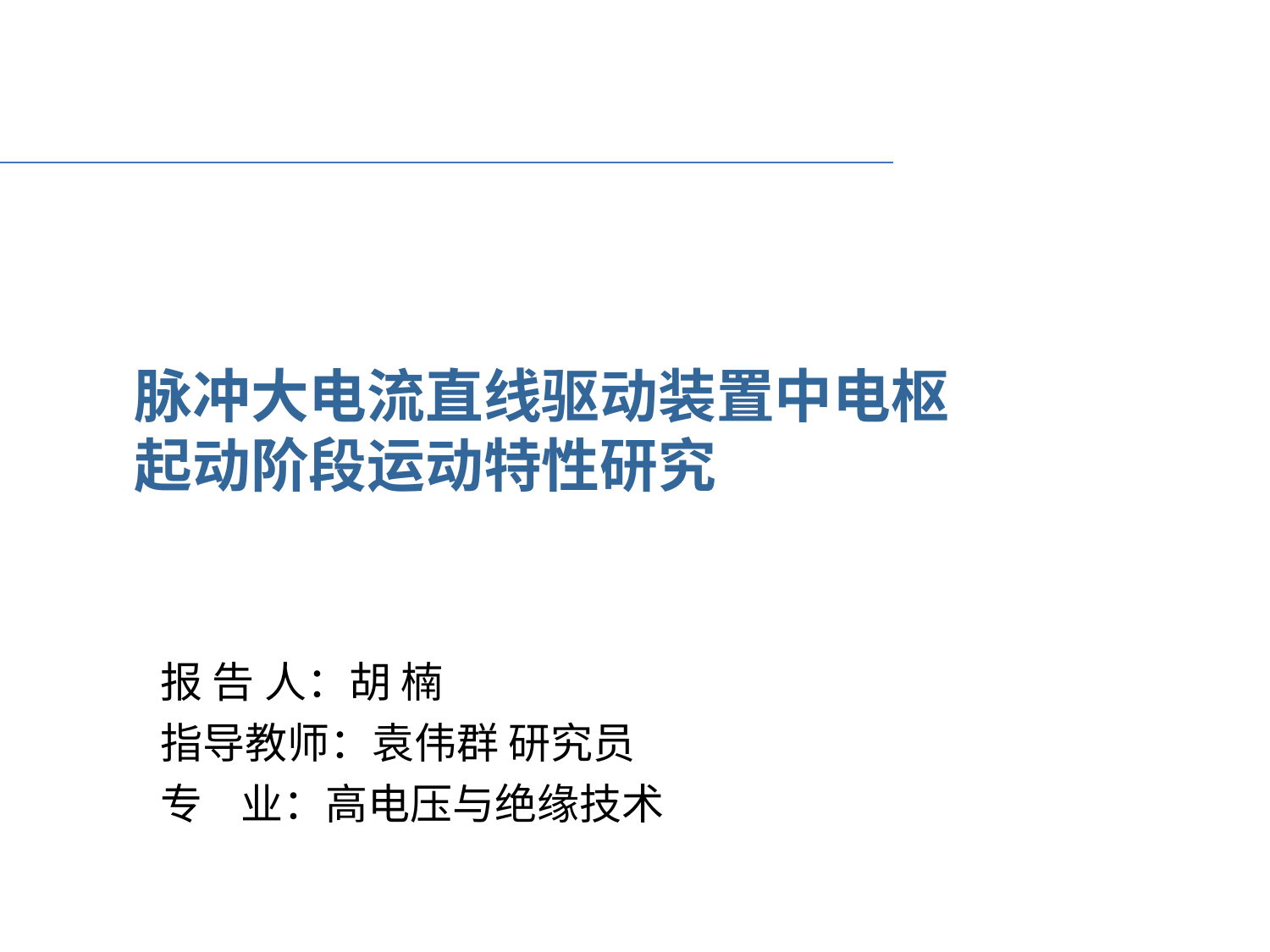

脉冲大电流直线驱动装置中电枢
起动阶段运动特性研究
报 告 人：胡 楠
指导教师：袁伟群 研究员
专    业：高电压与绝缘技术